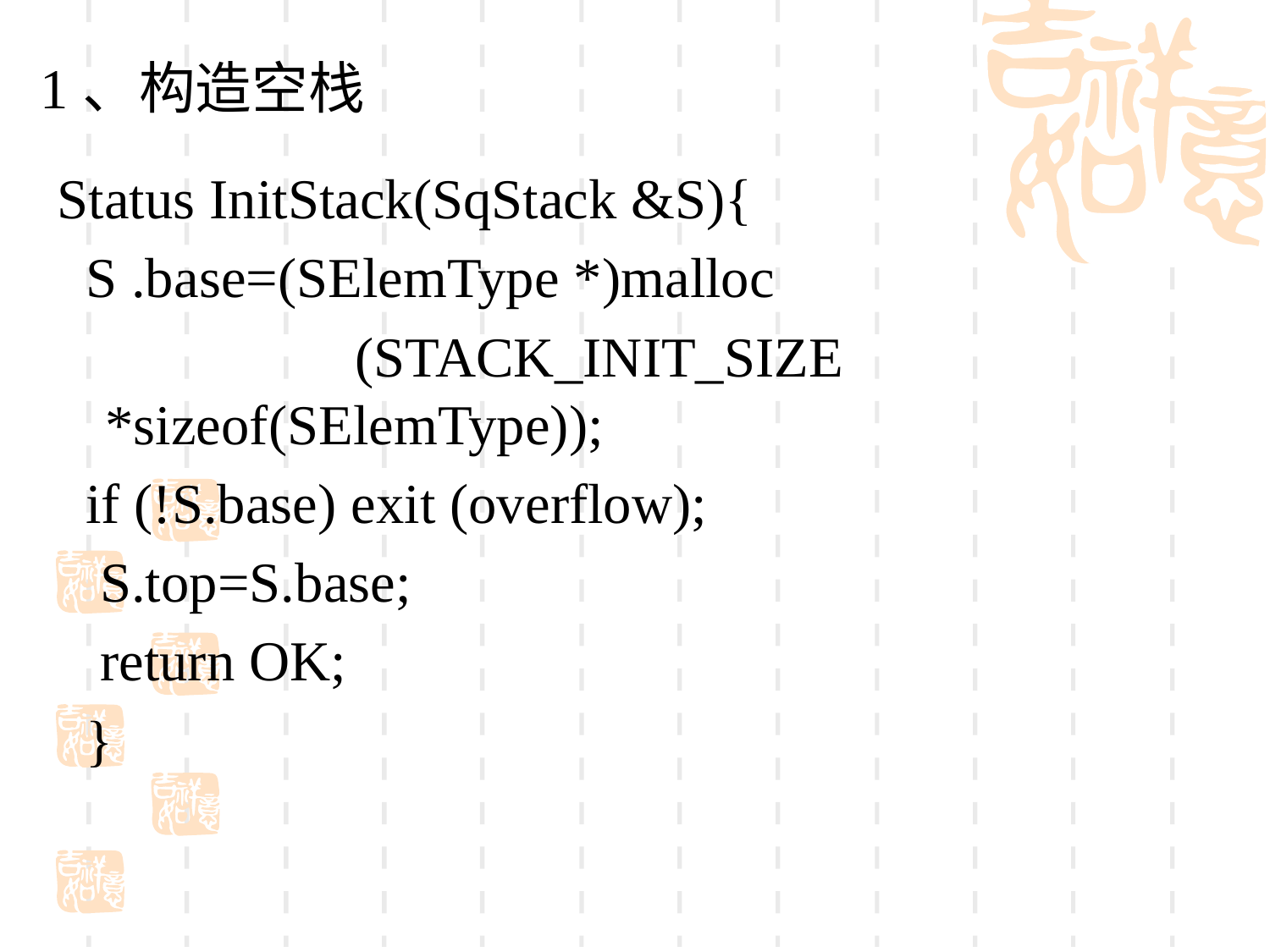

1、构造空栈
Status InitStack(SqStack &S){
  S .base=(SElemType *)malloc
                     (STACK_INIT_SIZE *sizeof(SElemType));
  if (!S.base) exit (overflow);
   S.top=S.base;
   return OK;
  }